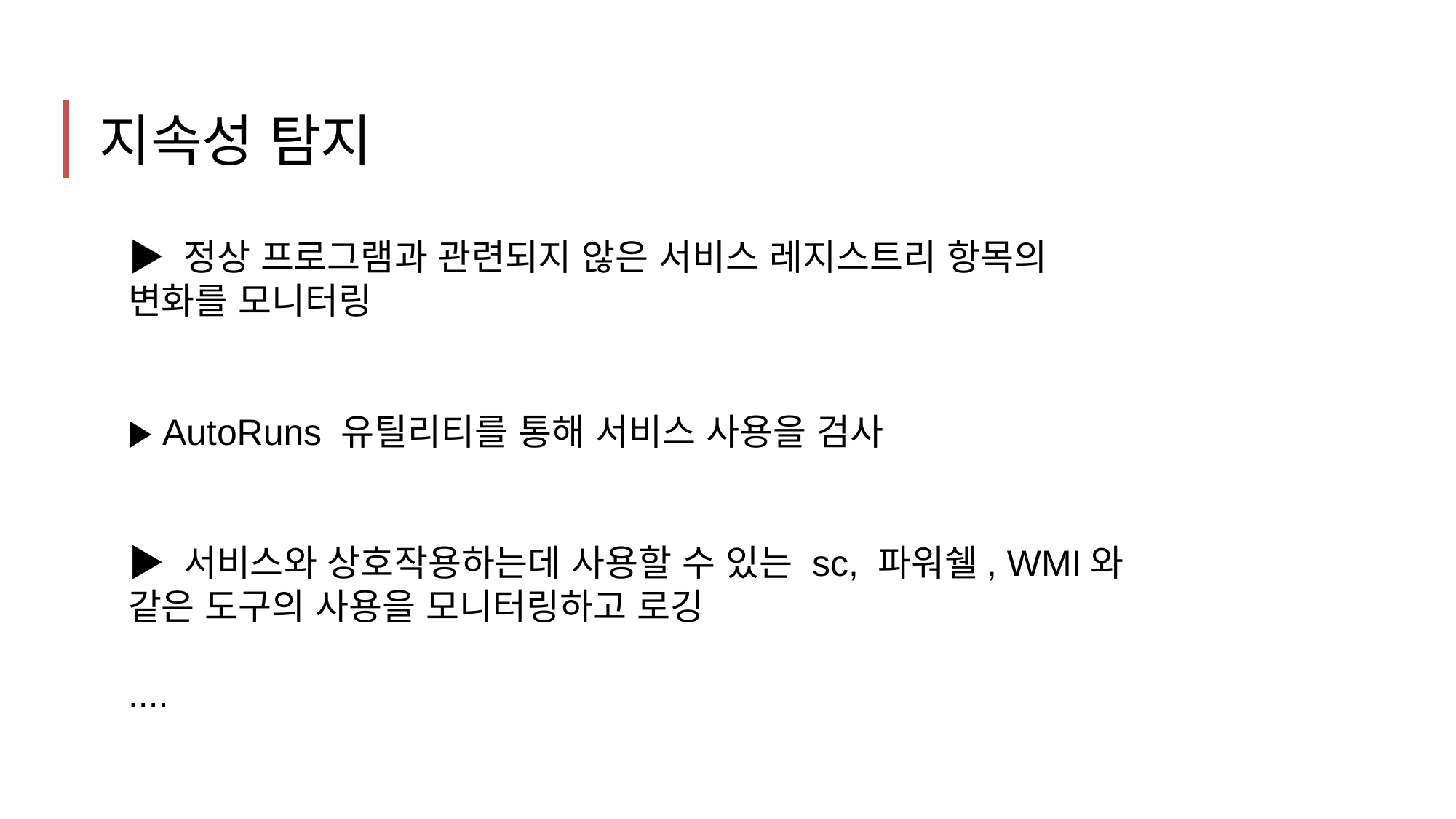

지속성 탐지
▶ 정상 프로그램과 관련되지 않은 서비스 레지스트리 항목의
변화를 모니터링

▶ AutoRuns 유틸리티를 통해 서비스 사용을 검사

▶ 서비스와 상호작용하는데 사용할 수 있는 sc, 파워쉘, WMI와
같은 도구의 사용을 모니터링하고 로깅

....